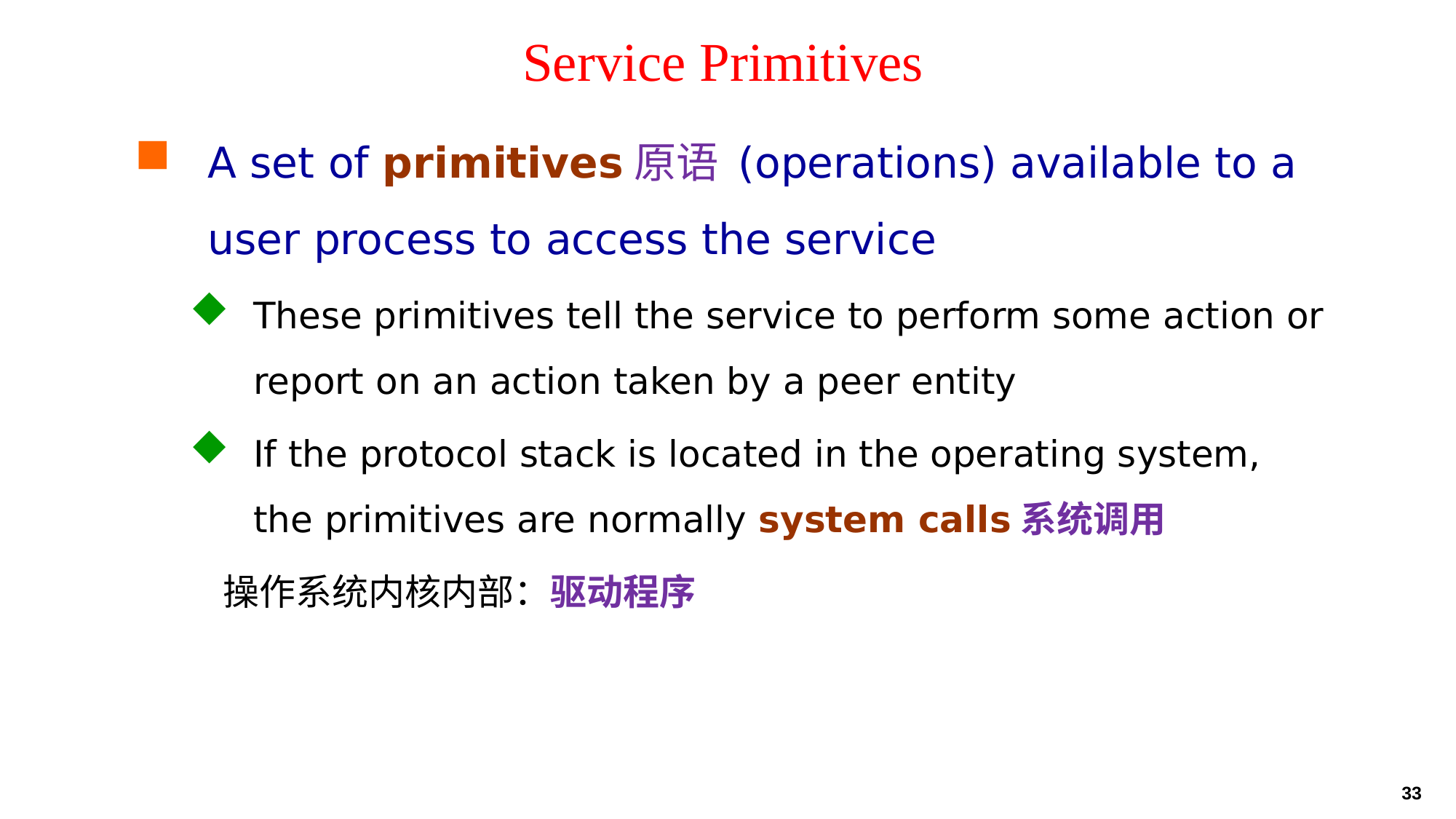

# Service Primitives
A set of primitives原语 (operations) available to a user process to access the service
These primitives tell the service to perform some action or report on an action taken by a peer entity
If the protocol stack is located in the operating system, the primitives are normally system calls系统调用
   操作系统内核内部：驱动程序